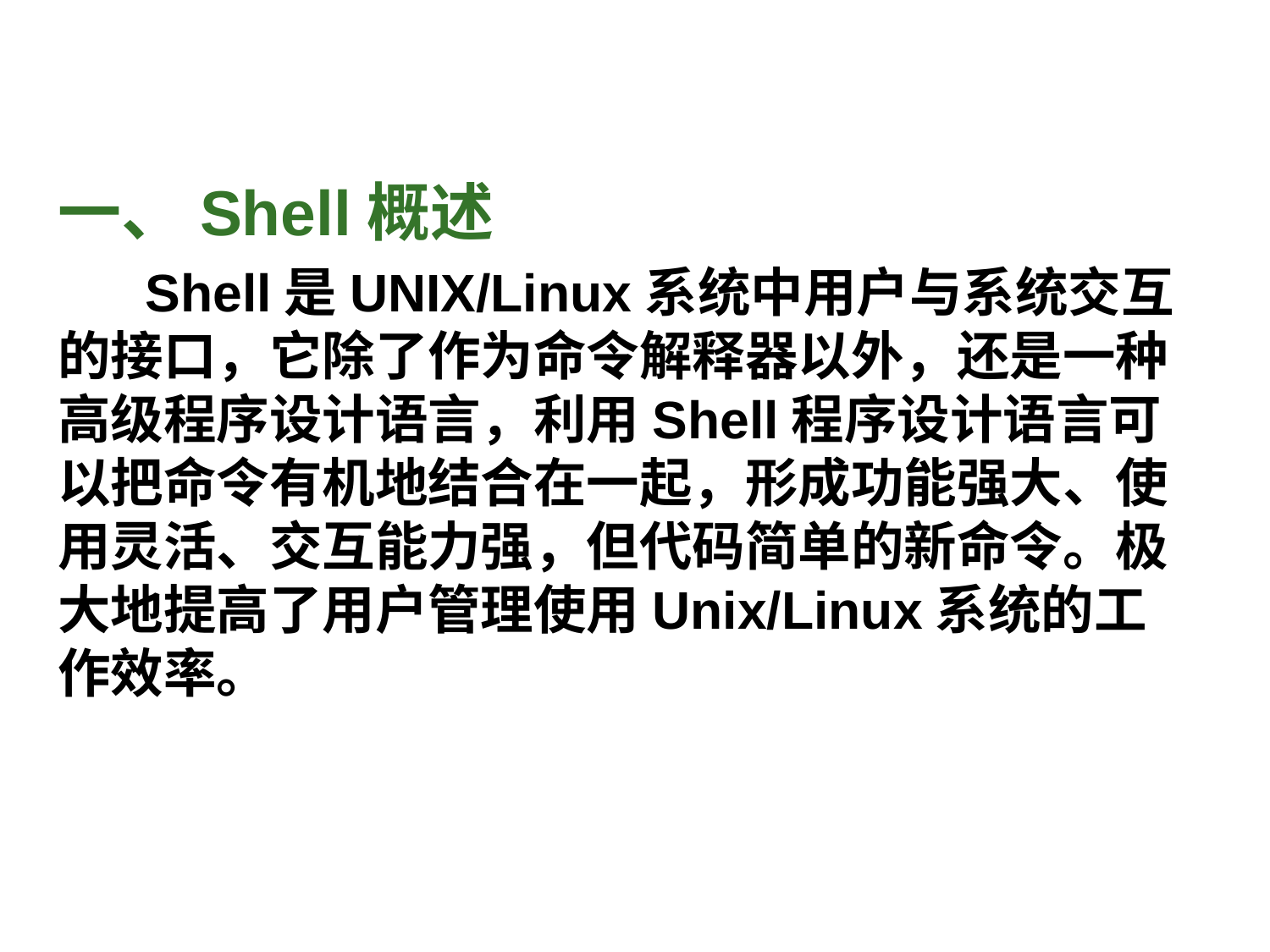

#
一、Shell概述
      Shell是UNIX/Linux系统中用户与系统交互的接口，它除了作为命令解释器以外，还是一种高级程序设计语言，利用Shell程序设计语言可以把命令有机地结合在一起，形成功能强大、使用灵活、交互能力强，但代码简单的新命令。极大地提高了用户管理使用Unix/Linux系统的工作效率。